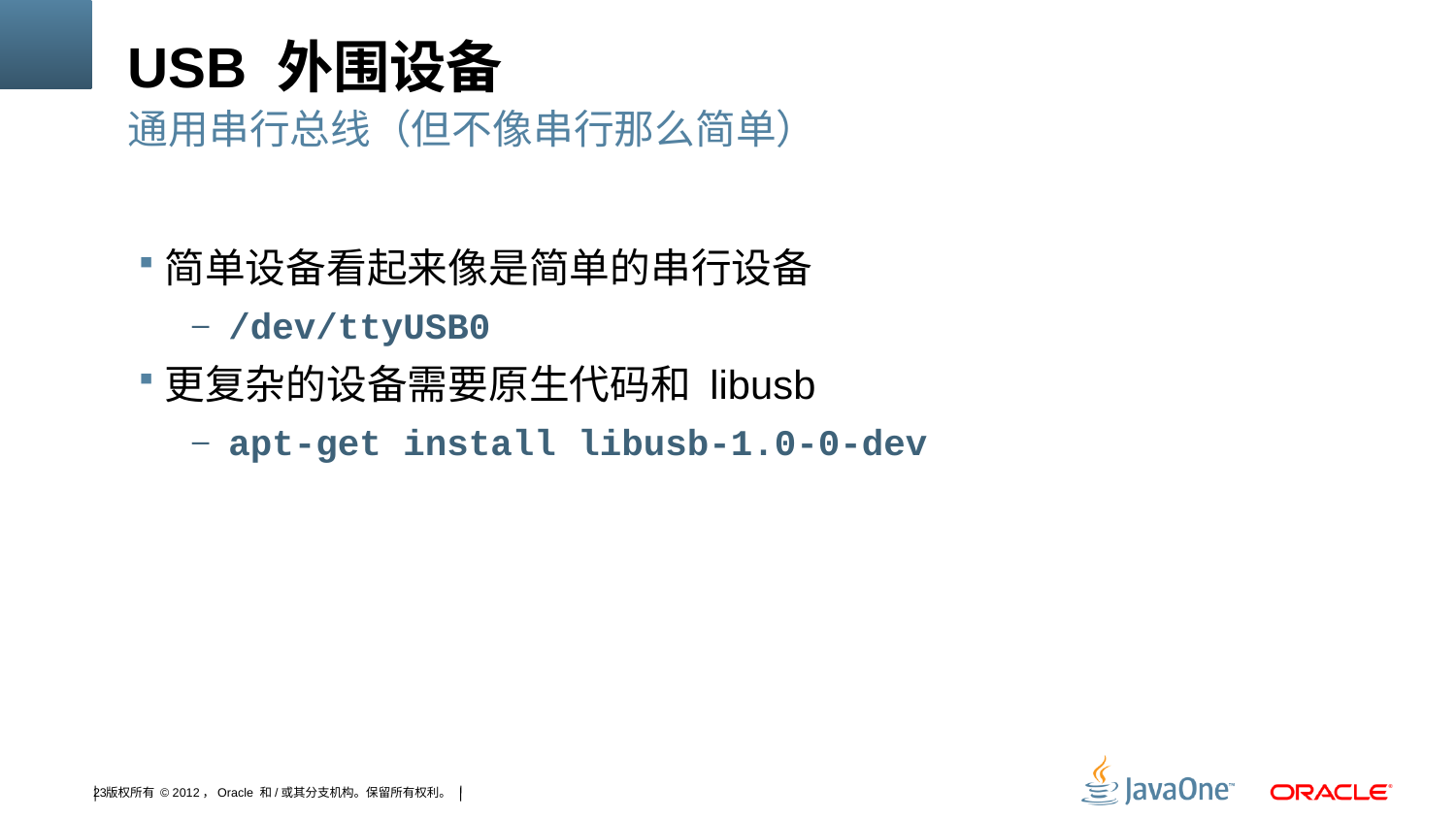

# USB 外围设备
通用串行总线（但不像串行那么简单）
简单设备看起来像是简单的串行设备
/dev/ttyUSB0
更复杂的设备需要原生代码和 libusb
apt-get install libusb-1.0-0-dev